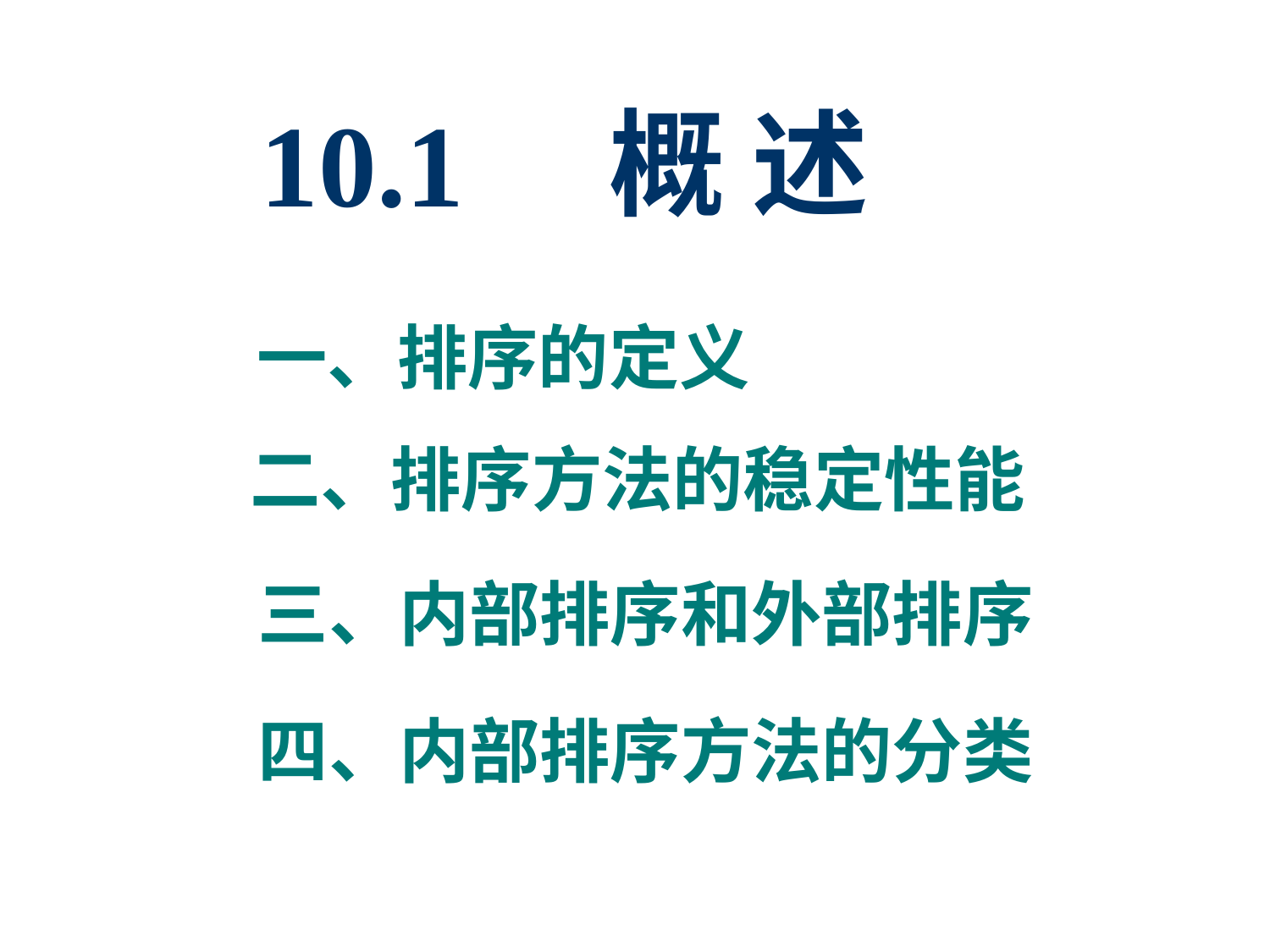

10.1    概 述
一、排序的定义
二、排序方法的稳定性能
三、内部排序和外部排序
四、内部排序方法的分类